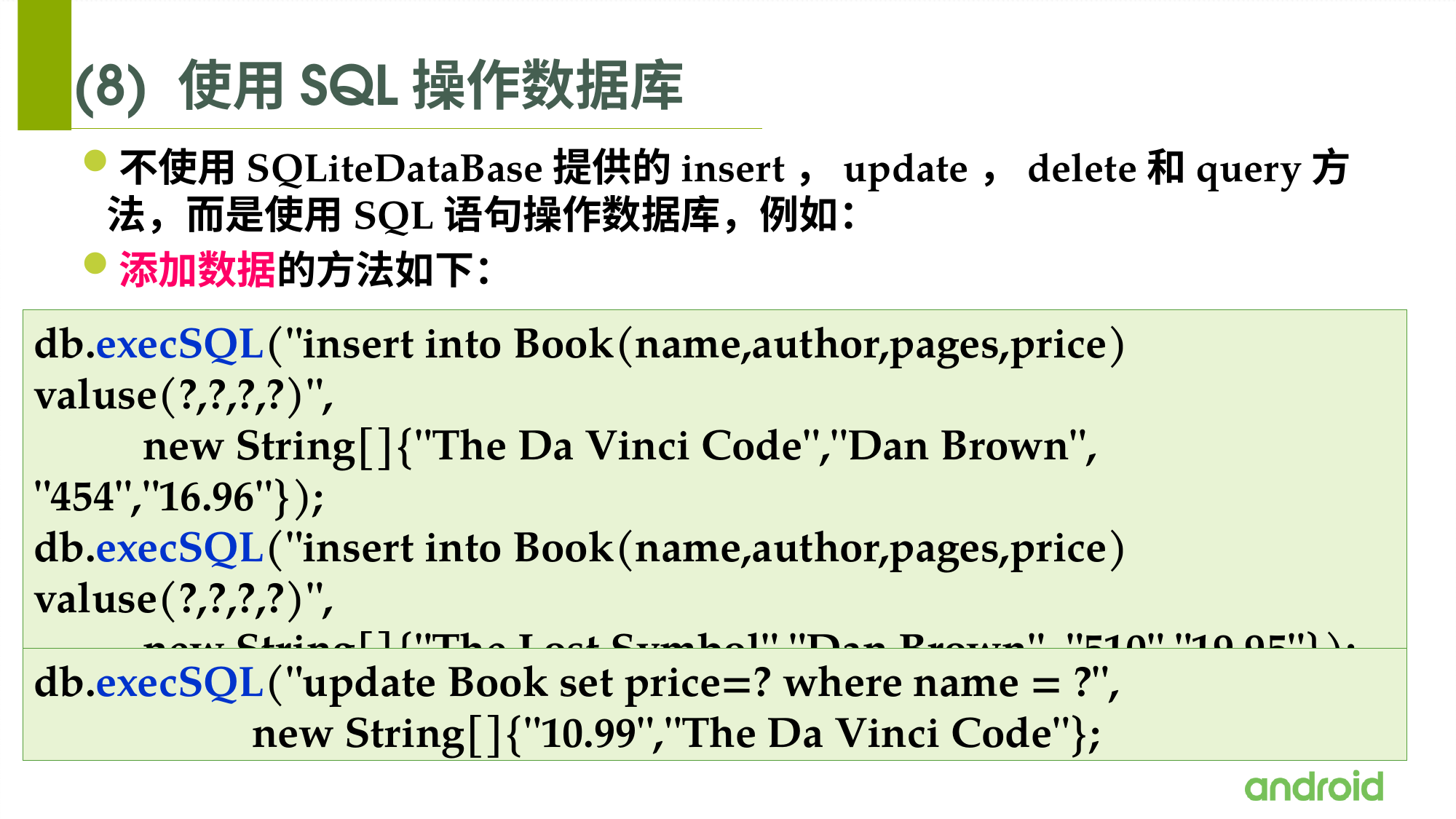

# (8) 使用SQL操作数据库
不使用SQLiteDataBase提供的insert，update，delete和query方法，而是使用SQL语句操作数据库，例如：
添加数据的方法如下：

更新数据的方法如下：

db.execSQL("insert into Book(name,author,pages,price) valuse(?,?,?,?)",
	new String[]{"The Da Vinci Code","Dan Brown", "454","16.96"});
db.execSQL("insert into Book(name,author,pages,price) valuse(?,?,?,?)",
	new String[]{"The Lost Symbol","Dan Brown", "510","19.95"});
db.execSQL("update Book set price=? where name = ?",
		new String[]{"10.99","The Da Vinci Code"};